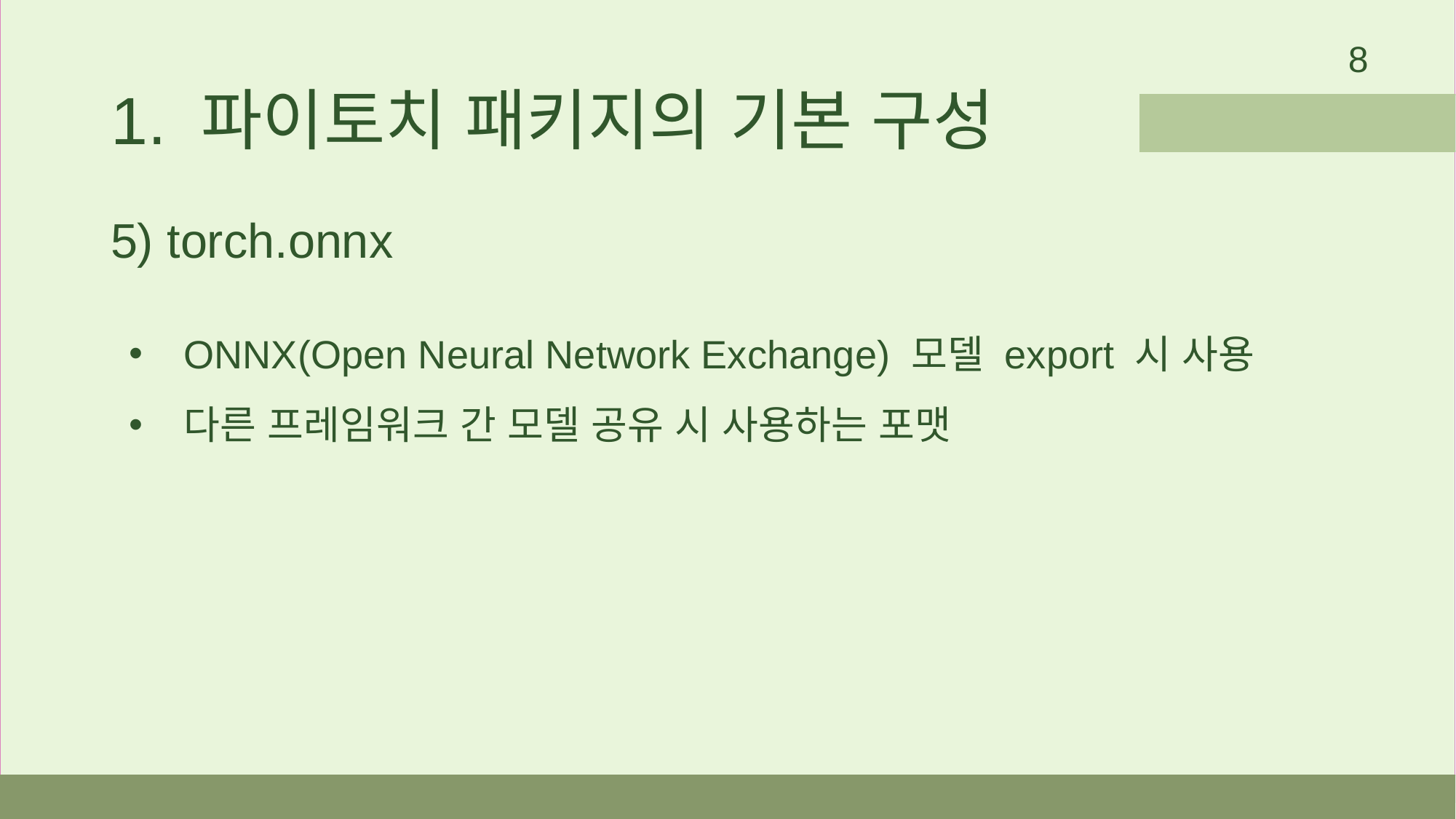

8
1. 파이토치 패키지의 기본 구성
5) torch.onnx

ONNX(Open Neural Network Exchange) 모델 export 시 사용
다른 프레임워크 간 모델 공유 시 사용하는 포맷